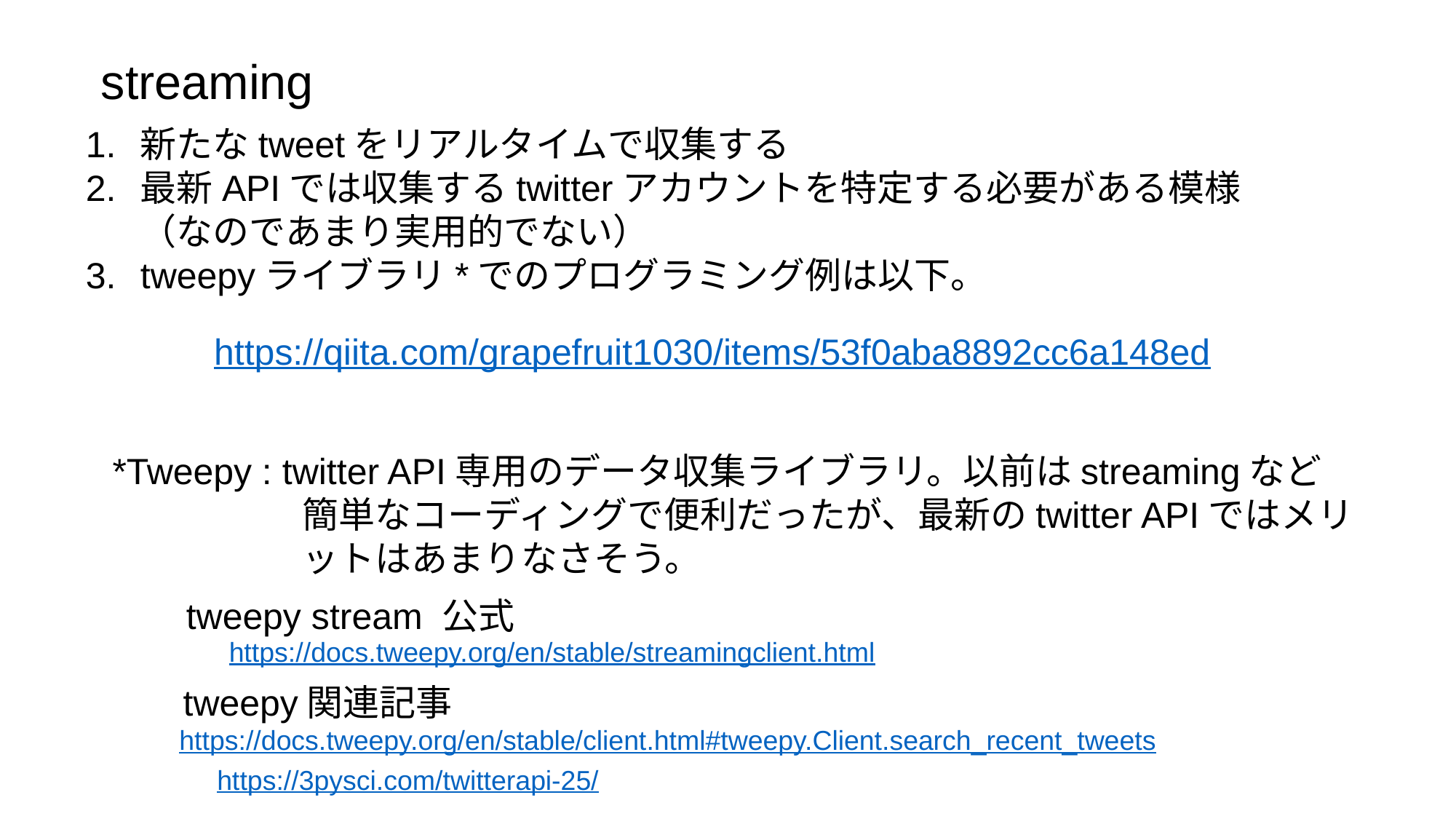

streaming
新たなtweetをリアルタイムで収集する
最新APIでは収集するtwitterアカウントを特定する必要がある模様（なのであまり実用的でない）
tweepyライブラリ*でのプログラミング例は以下。
https://qiita.com/grapefruit1030/items/53f0aba8892cc6a148ed

*Tweepy : twitter API専用のデータ収集ライブラリ。以前はstreamingなど
　　　　　 簡単なコーディングで便利だったが、最新のtwitter APIではメリ
　　　　　 ットはあまりなさそう。
tweepy stream 公式
https://docs.tweepy.org/en/stable/streamingclient.html
tweepy関連記事
https://docs.tweepy.org/en/stable/client.html#tweepy.Client.search_recent_tweets
https://3pysci.com/twitterapi-25/